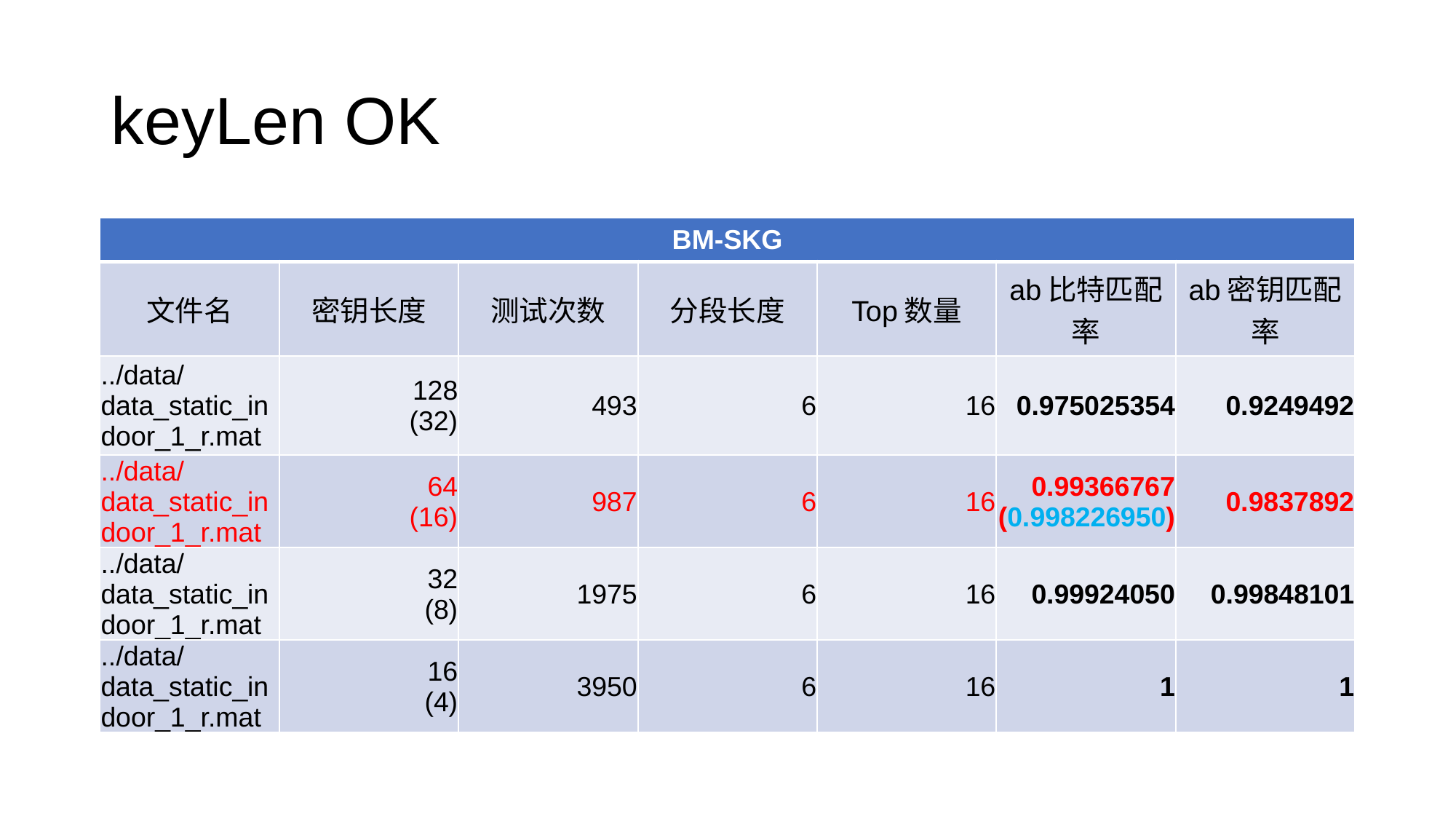

# keyLen OK
| BM-SKG |  |  |  |  |  |  |
| --- | --- | --- | --- | --- | --- | --- |
| 文件名 | 密钥长度 | 测试次数 | 分段长度 | Top数量 | ab比特匹配率 | ab密钥匹配率 |
| ../data/data\_static\_indoor\_1\_r.mat | 128 (32) | 493 | 6 | 16 | 0.975025354 | 0.9249492 |
| ../data/data\_static\_indoor\_1\_r.mat | 64 (16) | 987 | 6 | 16 | 0.99366767 (0.998226950) | 0.9837892 |
| ../data/data\_static\_indoor\_1\_r.mat | 32 (8) | 1975 | 6 | 16 | 0.99924050 | 0.99848101 |
| ../data/data\_static\_indoor\_1\_r.mat | 16 (4) | 3950 | 6 | 16 | 1 | 1 |